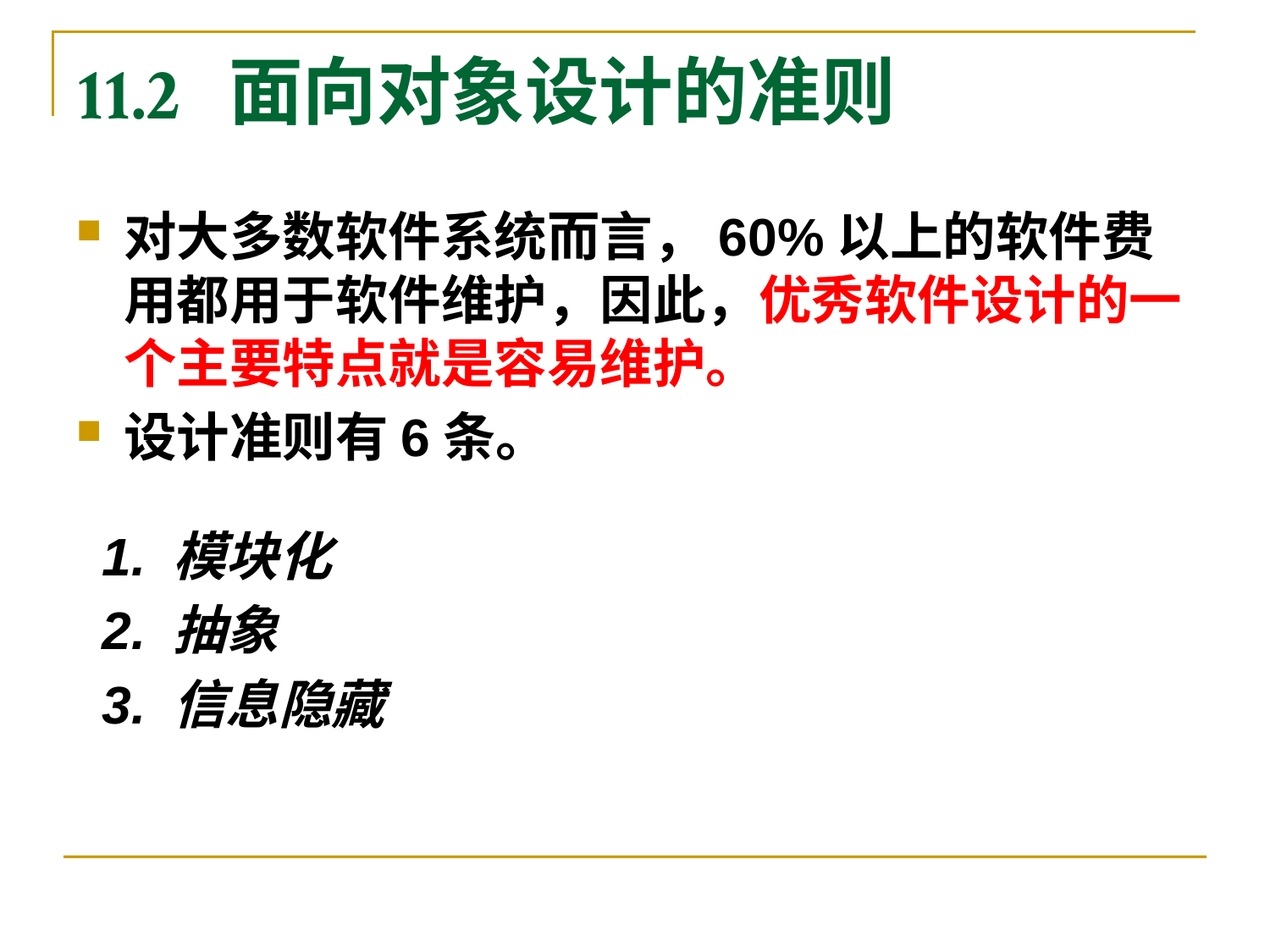

# 11.2  面向对象设计的准则
对大多数软件系统而言，60%以上的软件费用都用于软件维护，因此，优秀软件设计的一个主要特点就是容易维护。
设计准则有6条。
1. 模块化
2. 抽象
3. 信息隐藏